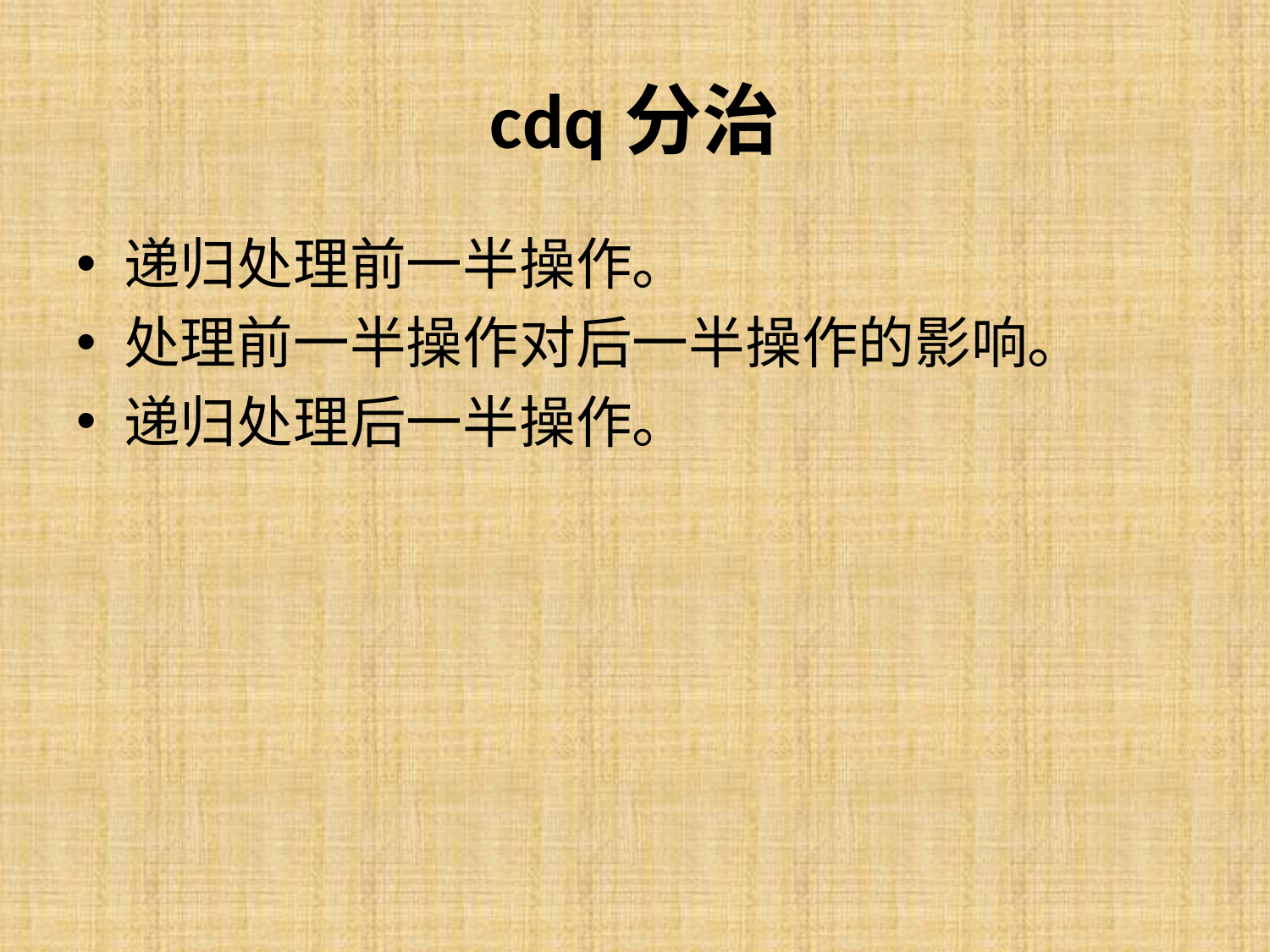

# cdq分治
递归处理前一半操作。
处理前一半操作对后一半操作的影响。
递归处理后一半操作。